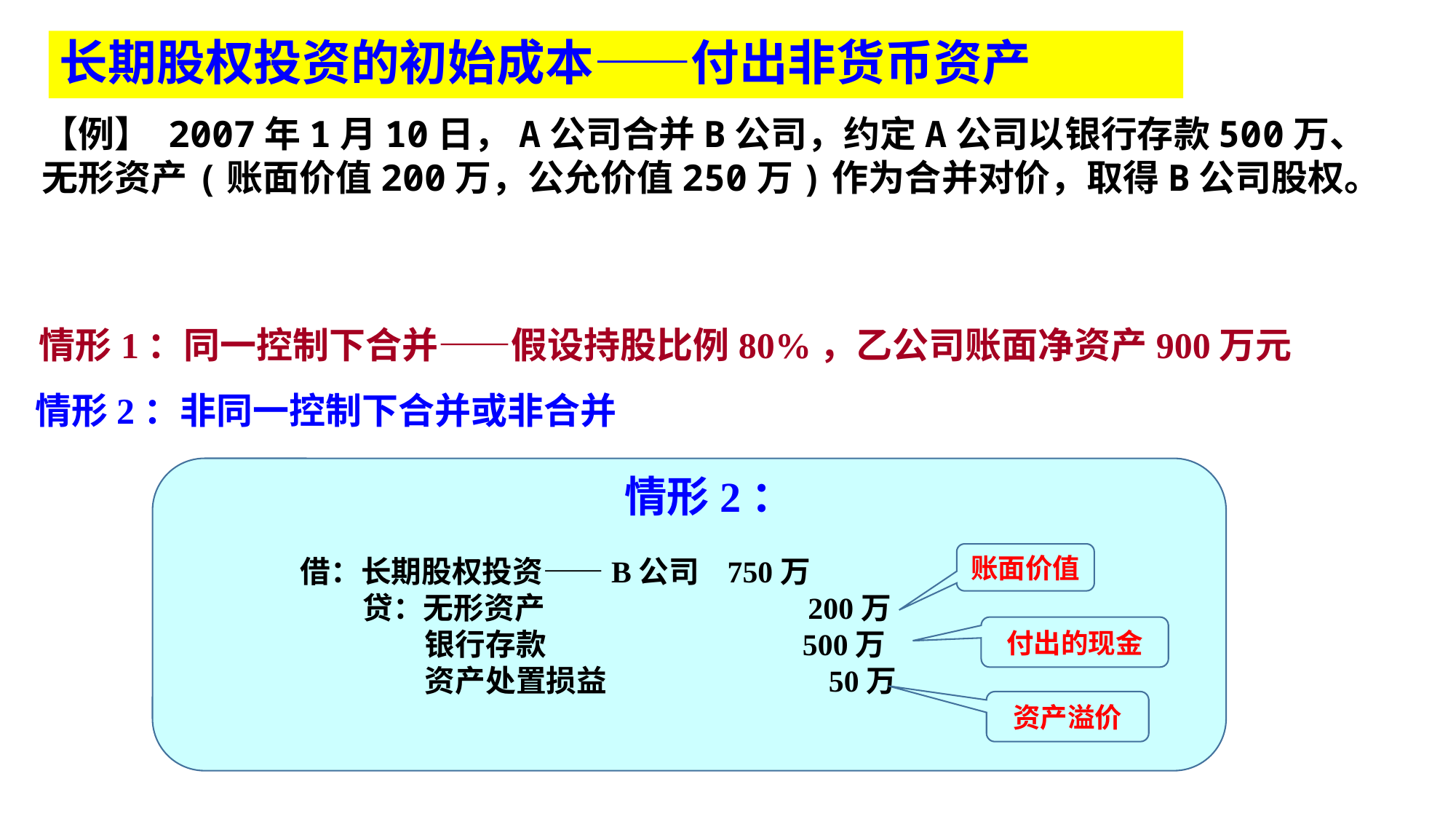

长期股权投资的初始成本——付出非货币资产
【例】 2007年1月10日，A公司合并B公司，约定A公司以银行存款500万、无形资产(账面价值200万，公允价值250万)作为合并对价，取得B公司股权。
情形1：同一控制下合并——假设持股比例80%，乙公司账面净资产900万元
情形2：非同一控制下合并或非合并

情形2：
账面价值
借：长期股权投资——B公司   750万
        贷：无形资产                                     200万
                 银行存款                                    500万
                 资产处置损益                               50万
付出的现金
资产溢价